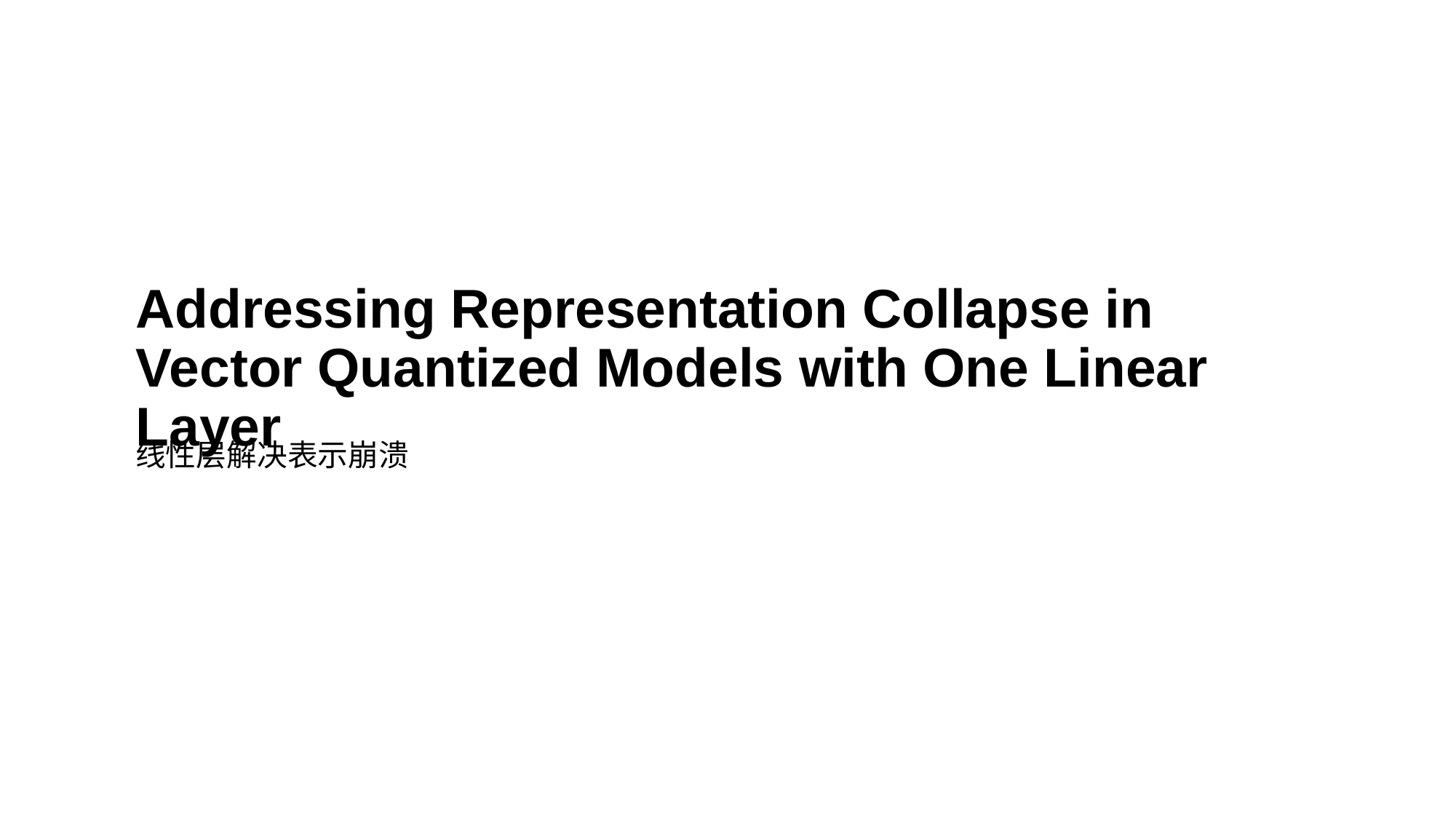

Addressing Representation Collapse in Vector Quantized Models with One Linear Layer
线性层解决表示崩溃